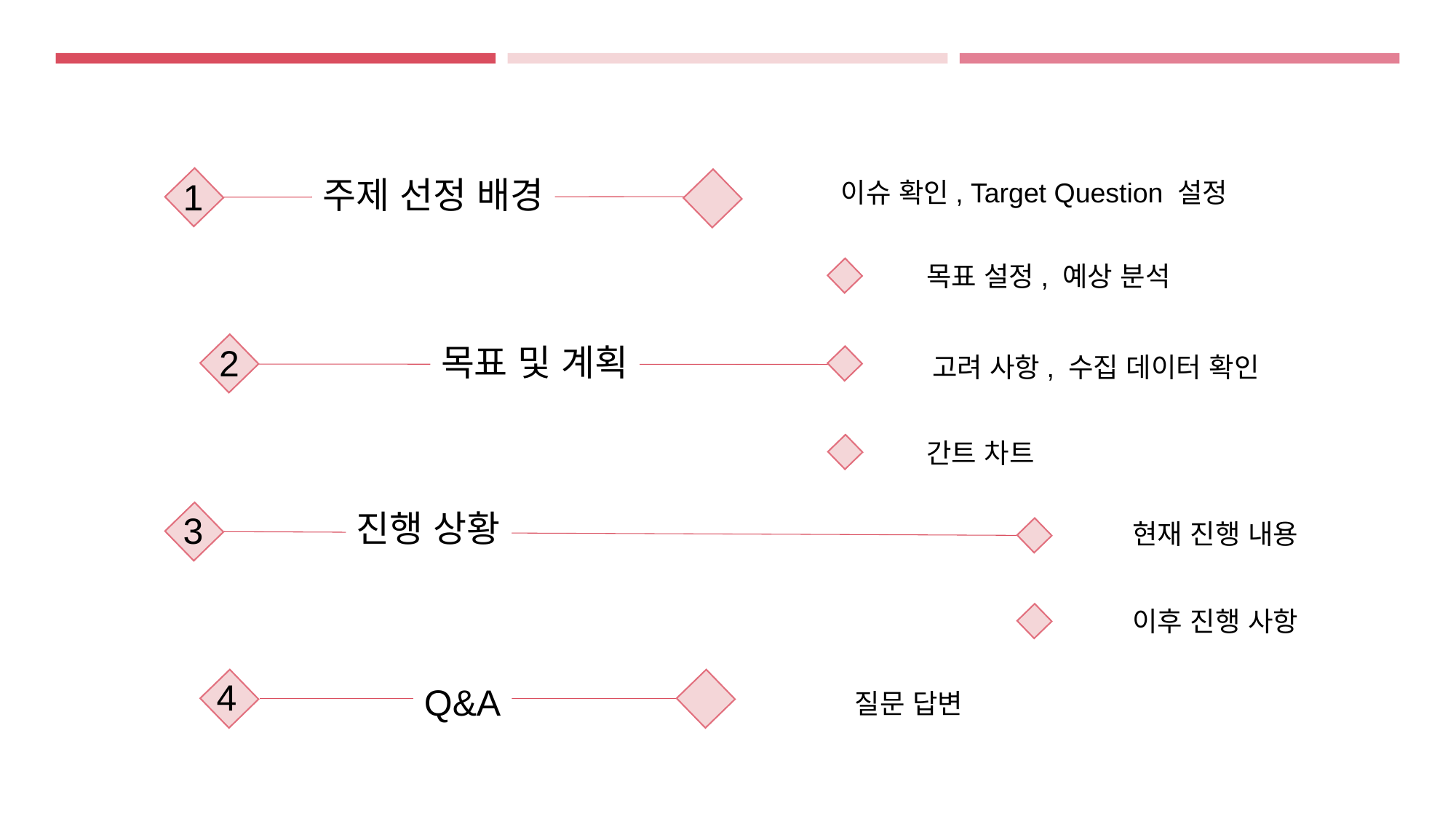

주제 선정 배경
1
이슈 확인, Target Question 설정

목표 설정, 예상 분석

목표 및 계획
2

고려 사항, 수집 데이터 확인

간트 차트

진행 상황
3

현재 진행 내용

이후 진행 사항

4
Q&A

질문 답변